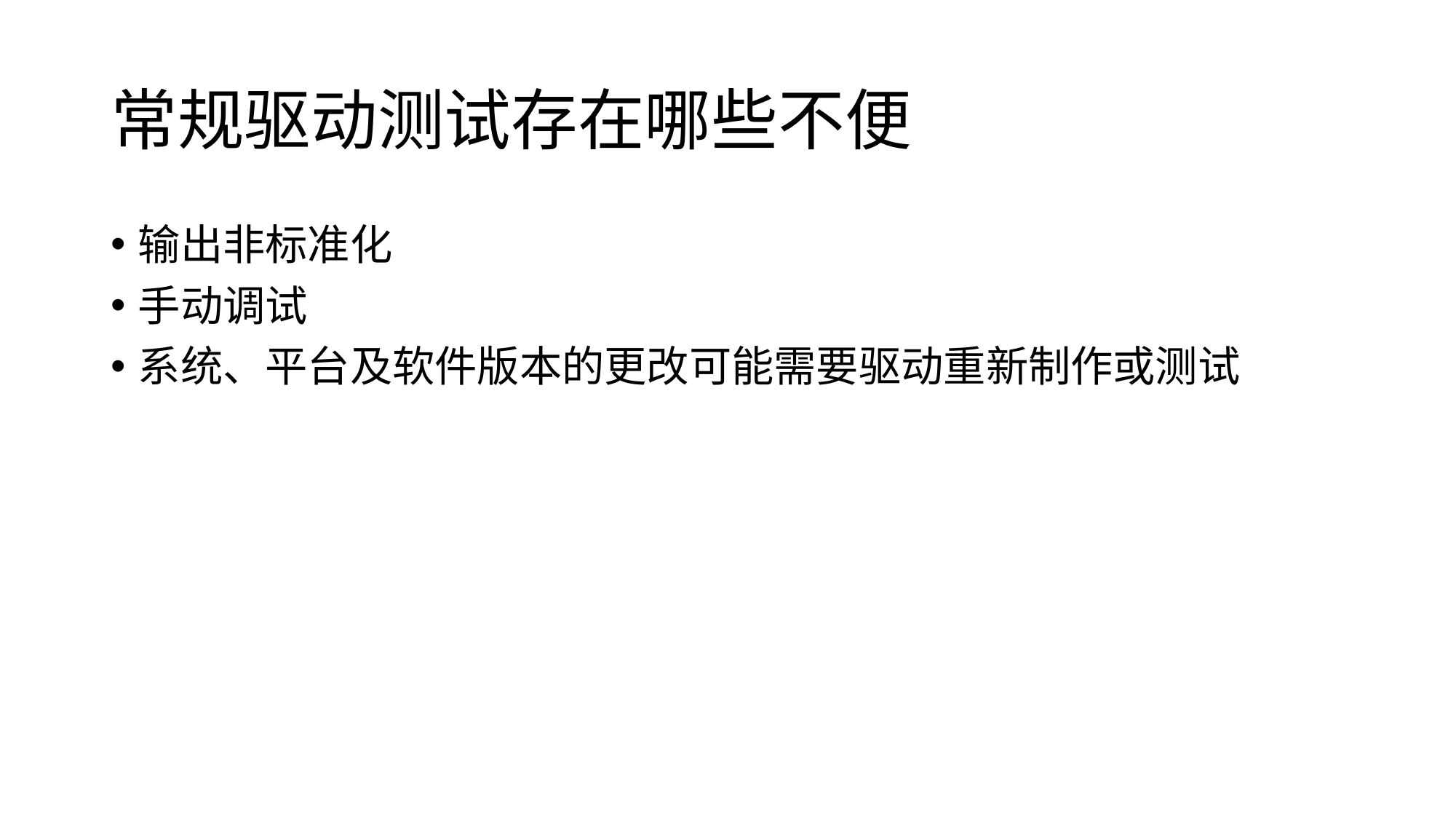

# 常规驱动测试存在哪些不便
输出非标准化
手动调试
系统、平台及软件版本的更改可能需要驱动重新制作或测试